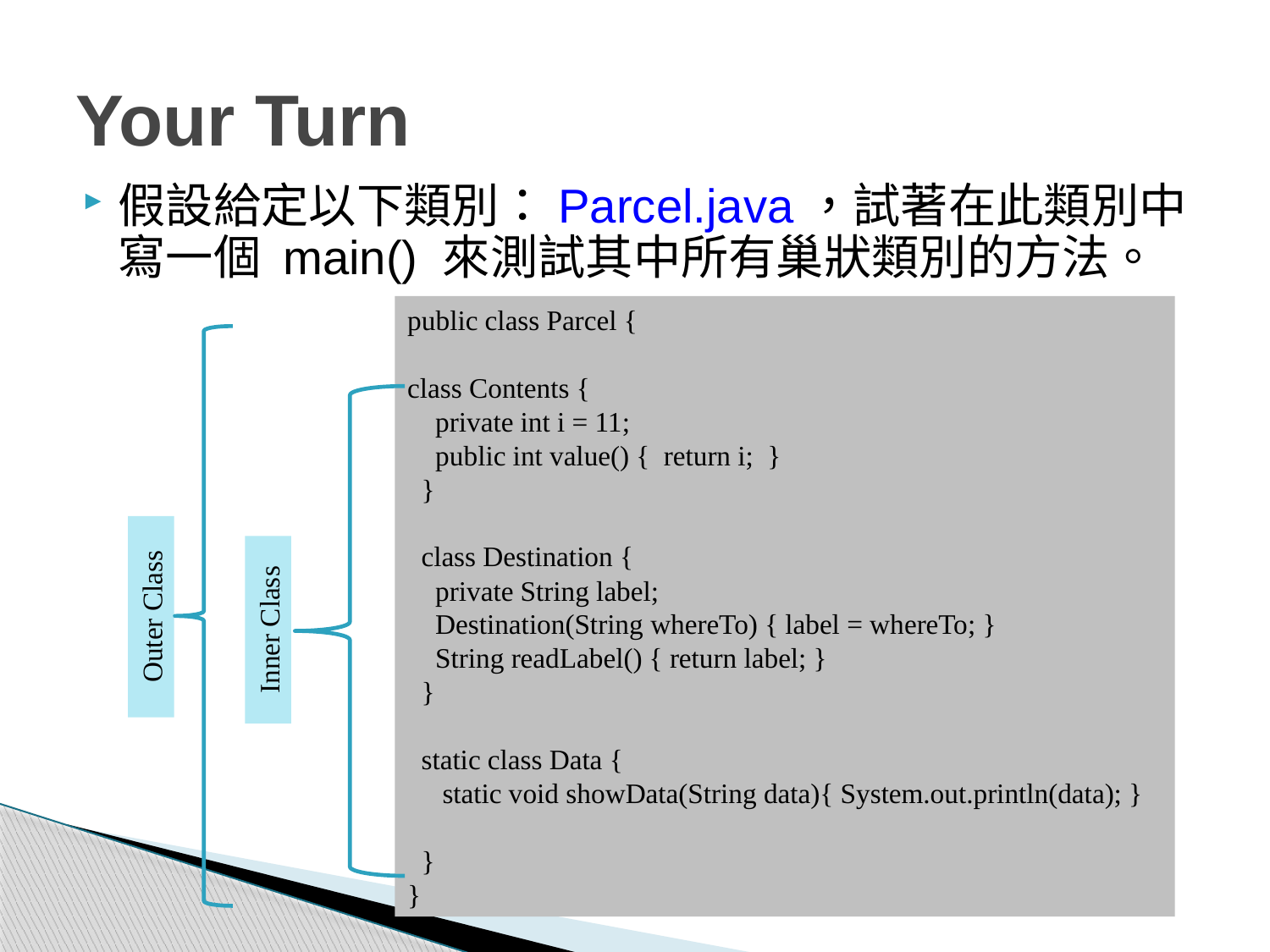

# Your Turn
假設給定以下類別：Parcel.java，試著在此類別中寫一個 main() 來測試其中所有巢狀類別的方法。
public class Parcel {

class Contents {
    private int i = 11;
    public int value() {  return i;  }
  }

  class Destination {
    private String label;
    Destination(String whereTo) { label = whereTo; }
    String readLabel() { return label; }
  }

  static class Data {
     static void showData(String data){ System.out.println(data); }
  }
}

Outer Class
Inner Class